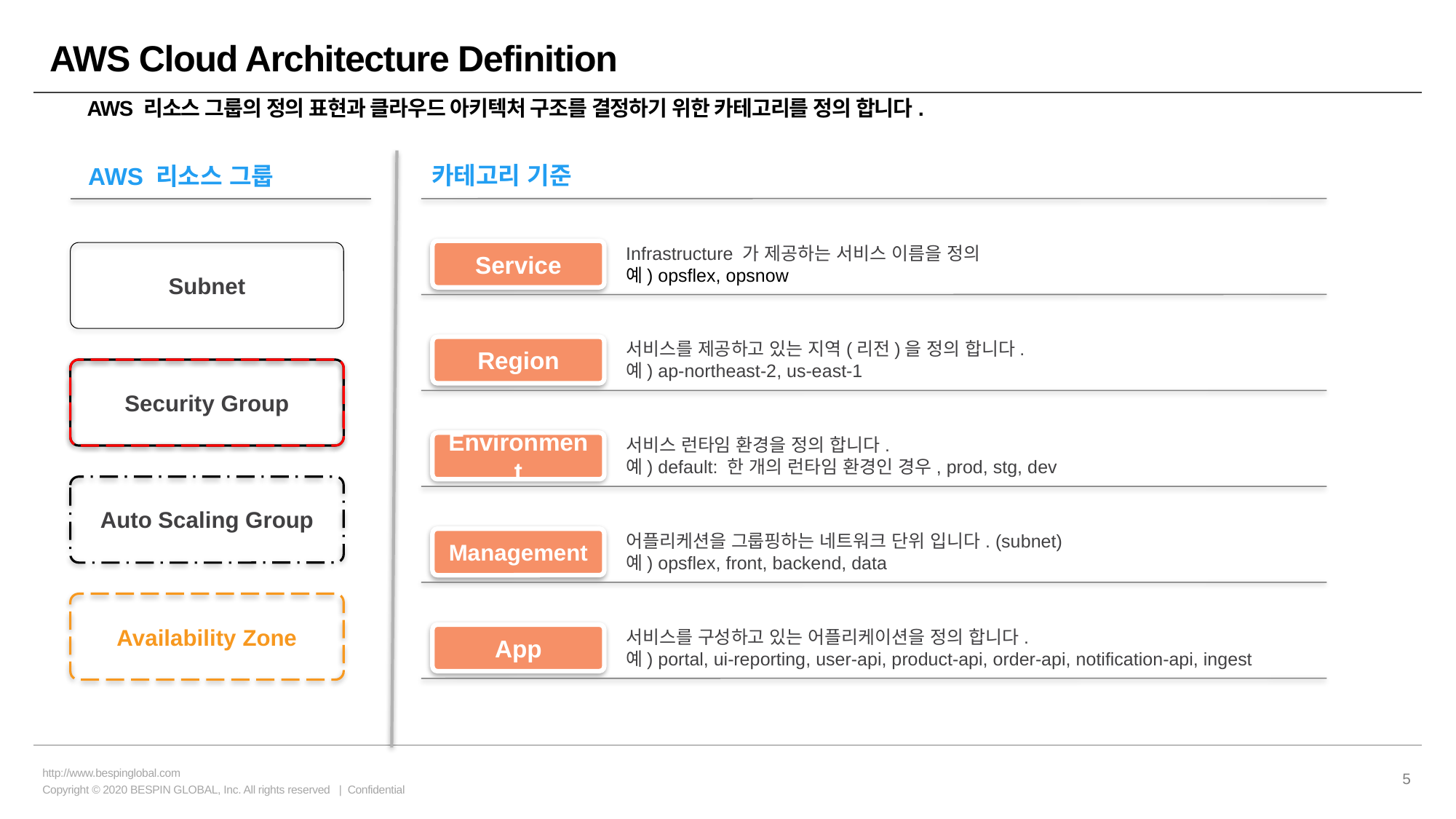

# AWS Cloud Architecture Definition
AWS 리소스 그룹의 정의 표현과 클라우드 아키텍처 구조를 결정하기 위한 카테고리를 정의 합니다.
카테고리 기준
AWS 리소스 그룹
Infrastructure 가 제공하는 서비스 이름을 정의
예) opsflex, opsnow
Service

Subnet
서비스를 제공하고 있는 지역(리전)을 정의 합니다.
예) ap-northeast-2, us-east-1
Region

Security Group
서비스 런타임 환경을 정의 합니다.
예) default: 한 개의 런타임 환경인 경우, prod, stg, dev
Environment

Auto Scaling Group
어플리케션을 그룹핑하는 네트워크 단위 입니다. (subnet)
예) opsflex, front, backend, data
Management

Availability Zone
서비스를 구성하고 있는 어플리케이션을 정의 합니다.
예) portal, ui-reporting, user-api, product-api, order-api, notification-api, ingest
App